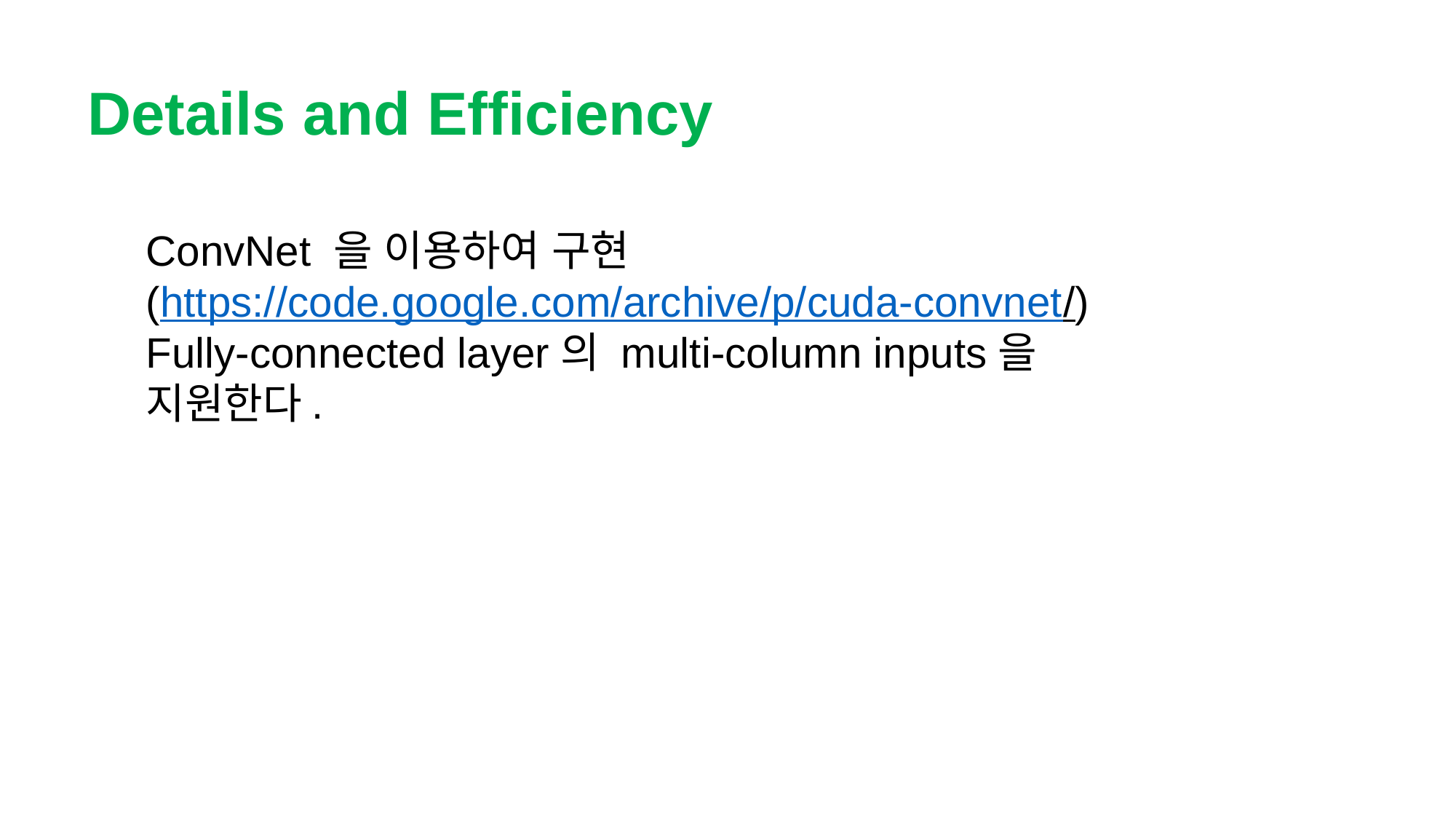

Details and Efficiency
ConvNet 을 이용하여 구현
(https://code.google.com/archive/p/cuda-convnet/)
Fully-connected layer의 multi-column inputs을 지원한다.